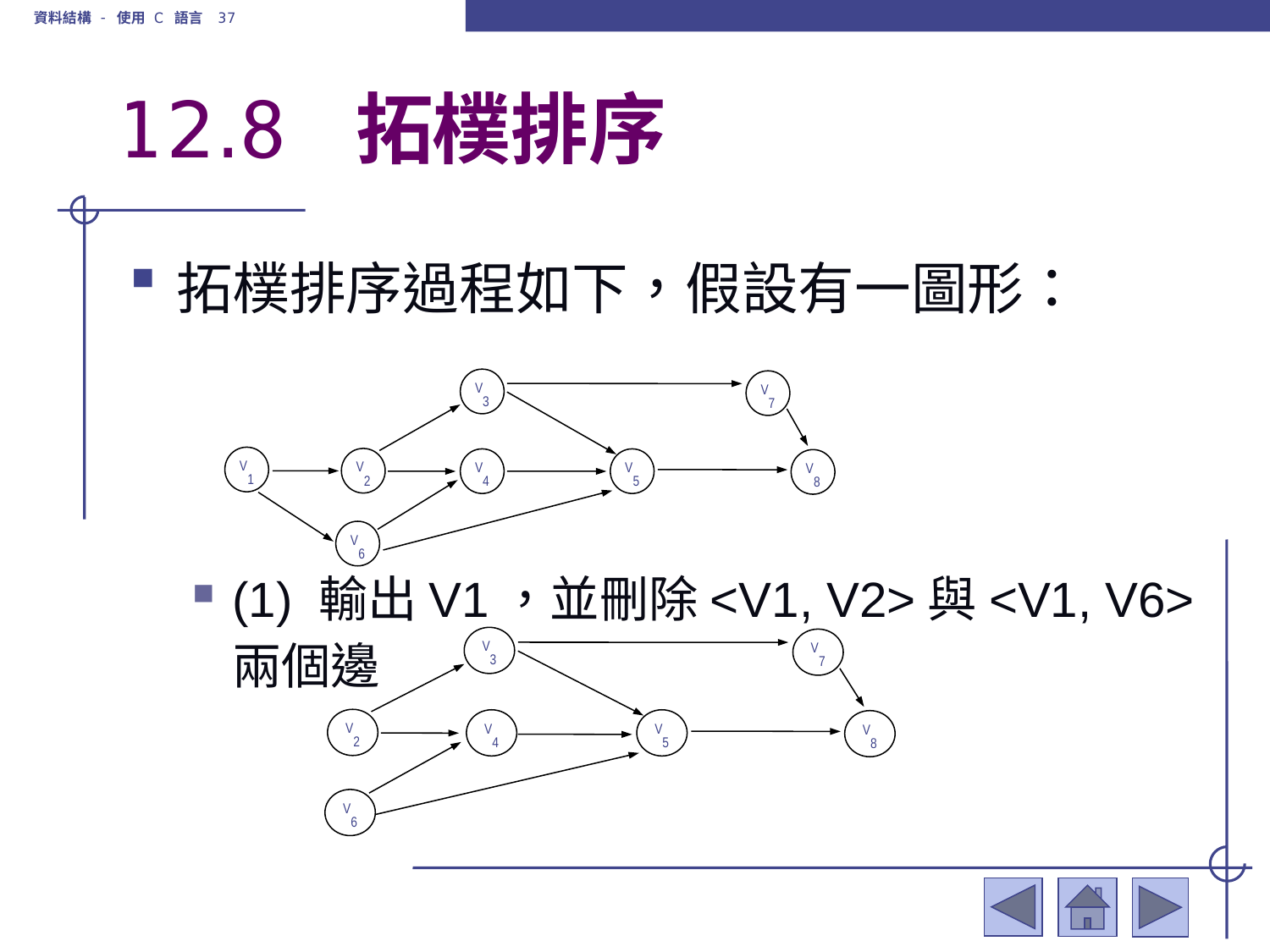

資料結構 - 使用 C 語言   37
# 12.8  拓樸排序
拓樸排序過程如下，假設有一圖形：

(1) 輸出V1，並刪除<V1, V2>與<V1, V6>兩個邊
V3
V7

V1
V2
V4
V5
V8

V6
V3
V7

V2
V4
V5
V8

V6